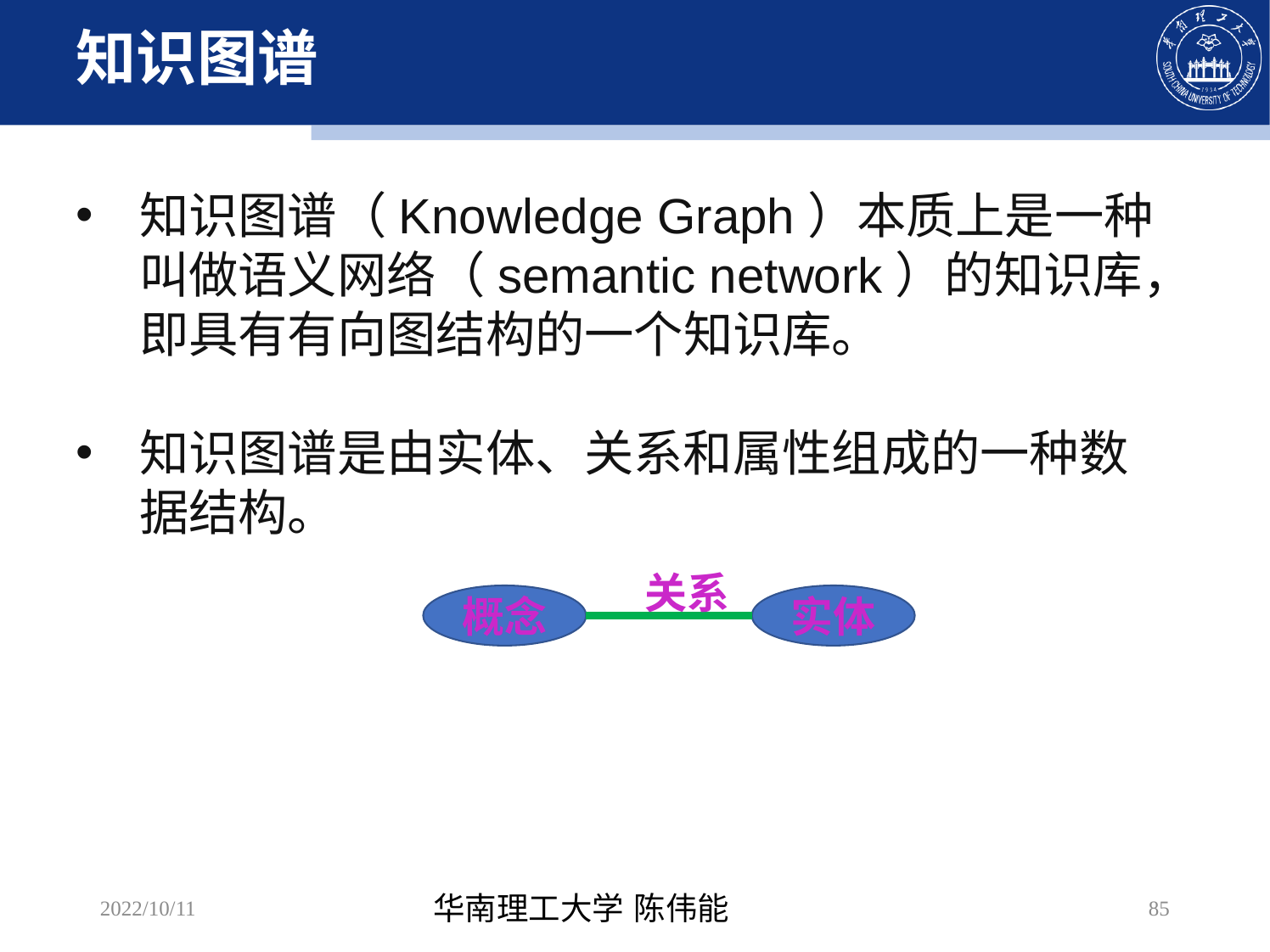

# 知识图谱
知识图谱（Knowledge Graph）本质上是一种叫做语义网络（semantic network）的知识库，即具有有向图结构的一个知识库。

知识图谱是由实体、关系和属性组成的一种数据结构。
关系
概念
实体
2022/10/11
华南理工大学 陈伟能
85